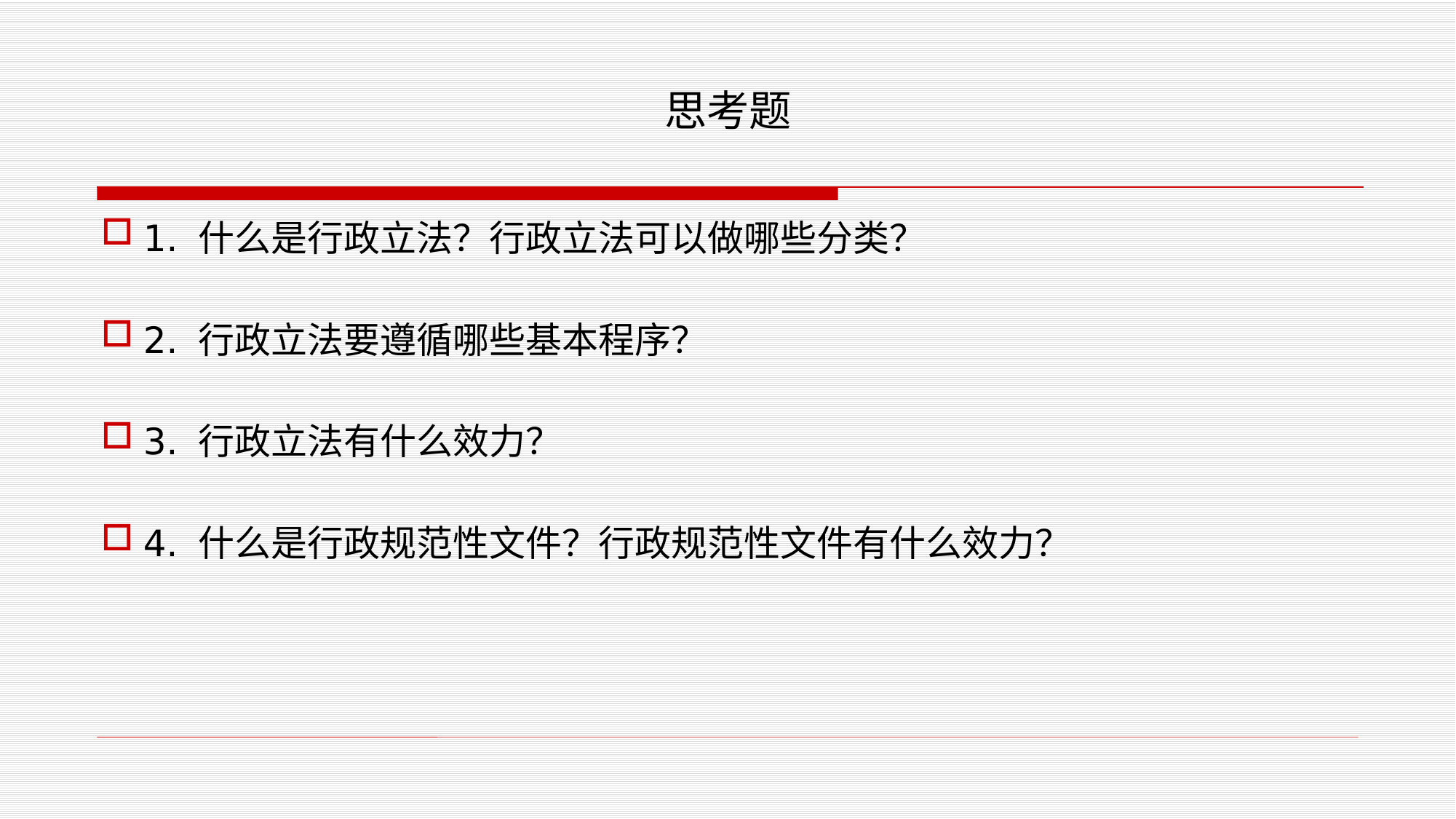

# 思考题
1. 什么是行政立法？行政立法可以做哪些分类？

2. 行政立法要遵循哪些基本程序？

3. 行政立法有什么效力？

4. 什么是行政规范性文件？行政规范性文件有什么效力？